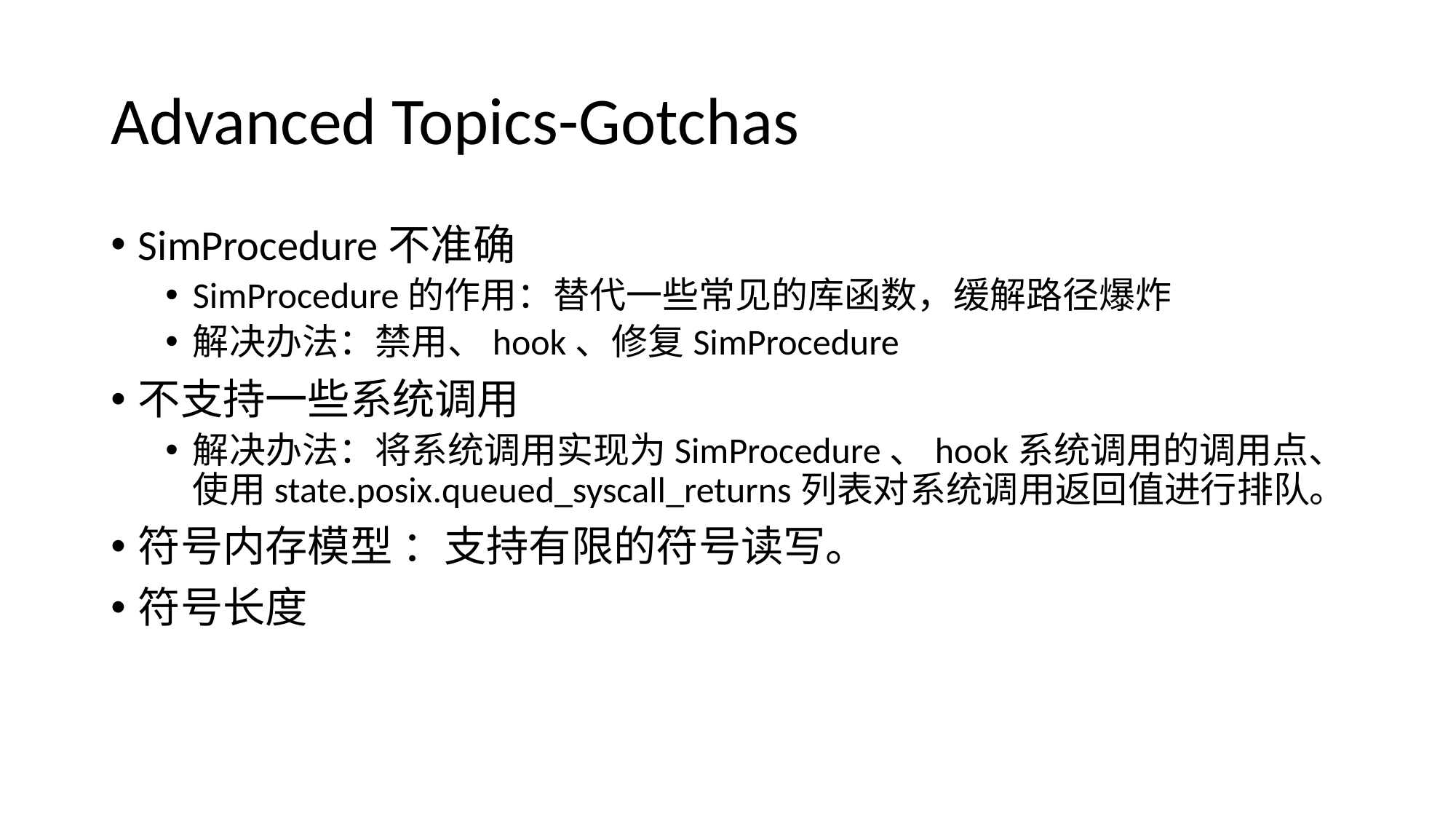

# Advanced Topics-Gotchas
SimProcedure不准确
SimProcedure的作用：替代一些常见的库函数，缓解路径爆炸
解决办法：禁用、hook、修复SimProcedure
不支持一些系统调用
解决办法：将系统调用实现为SimProcedure、hook系统调用的调用点、使用state.posix.queued_syscall_returns列表对系统调用返回值进行排队。
符号内存模型 ：支持有限的符号读写。
符号长度